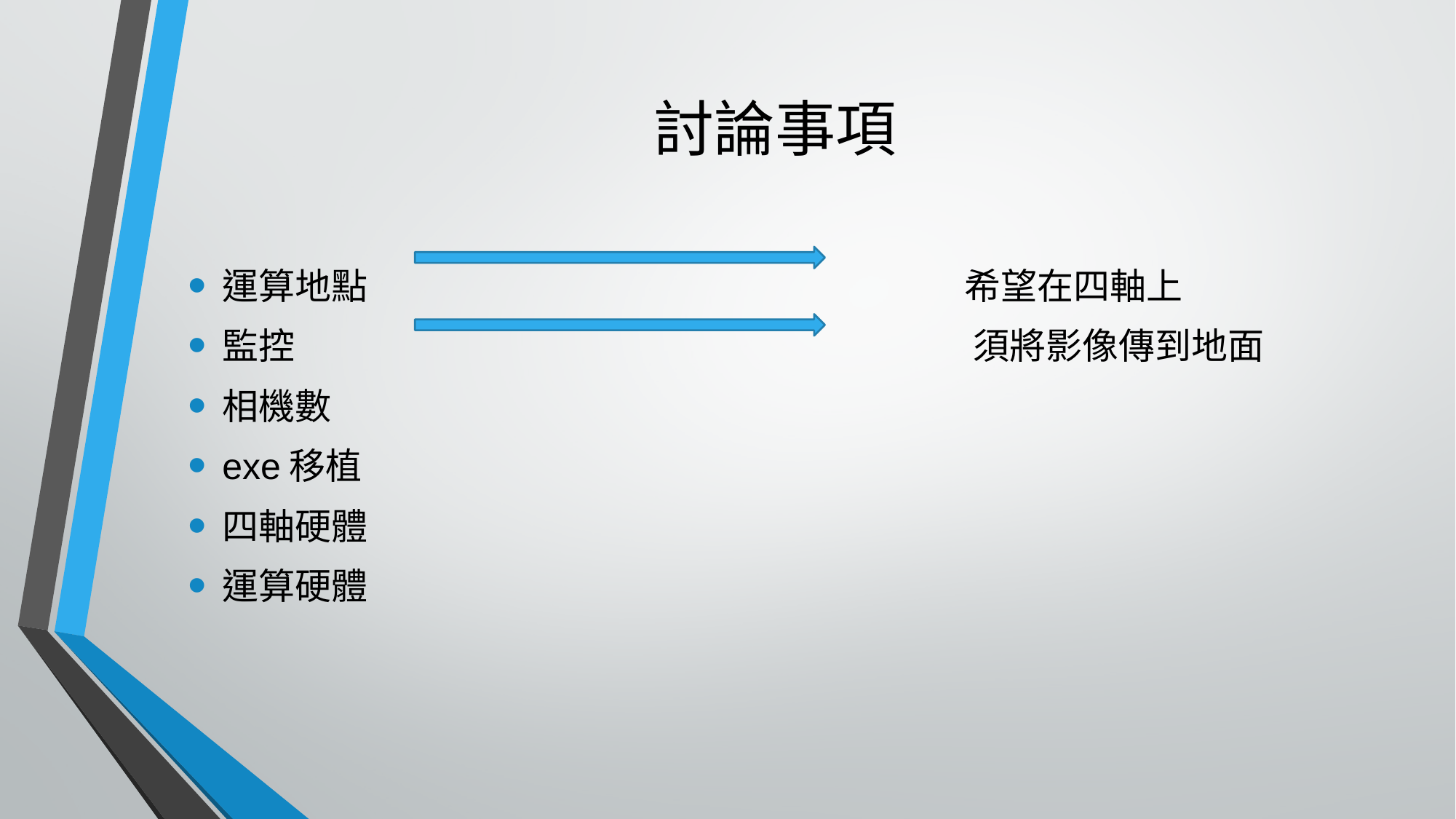

# 討論事項

運算地點                                                                         希望在四軸上
監控                                                                                   須將影像傳到地面
相機數
exe移植
四軸硬體
運算硬體